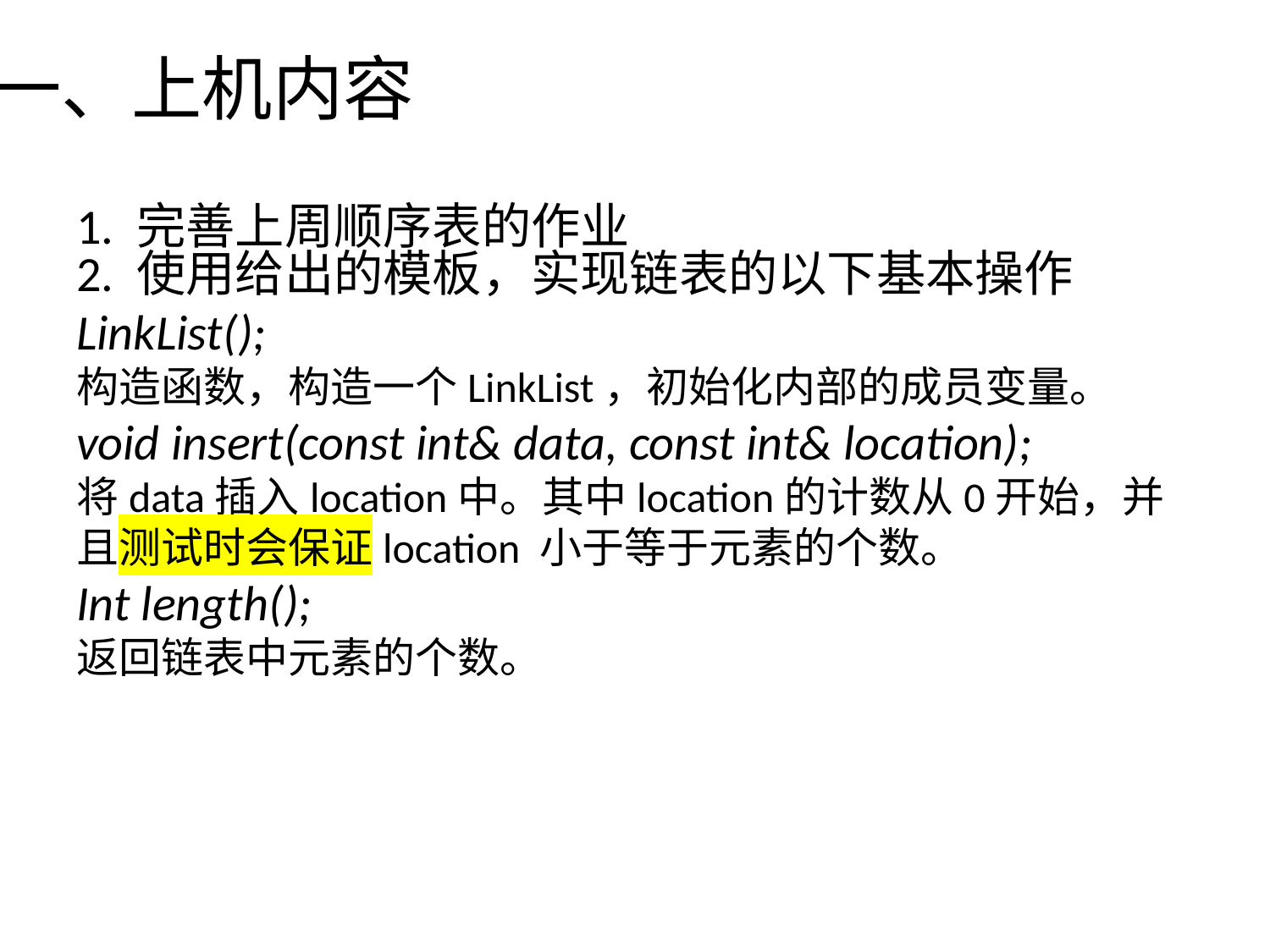

一、上机内容

1. 完善上周顺序表的作业
2. 使用给出的模板，实现链表的以下基本操作
LinkList();
构造函数，构造一个LinkList，初始化内部的成员变量。
void insert(const int& data, const int& location);
将data插入location中。其中location的计数从0开始，并且测试时会保证location 小于等于元素的个数。
Int length();
返回链表中元素的个数。